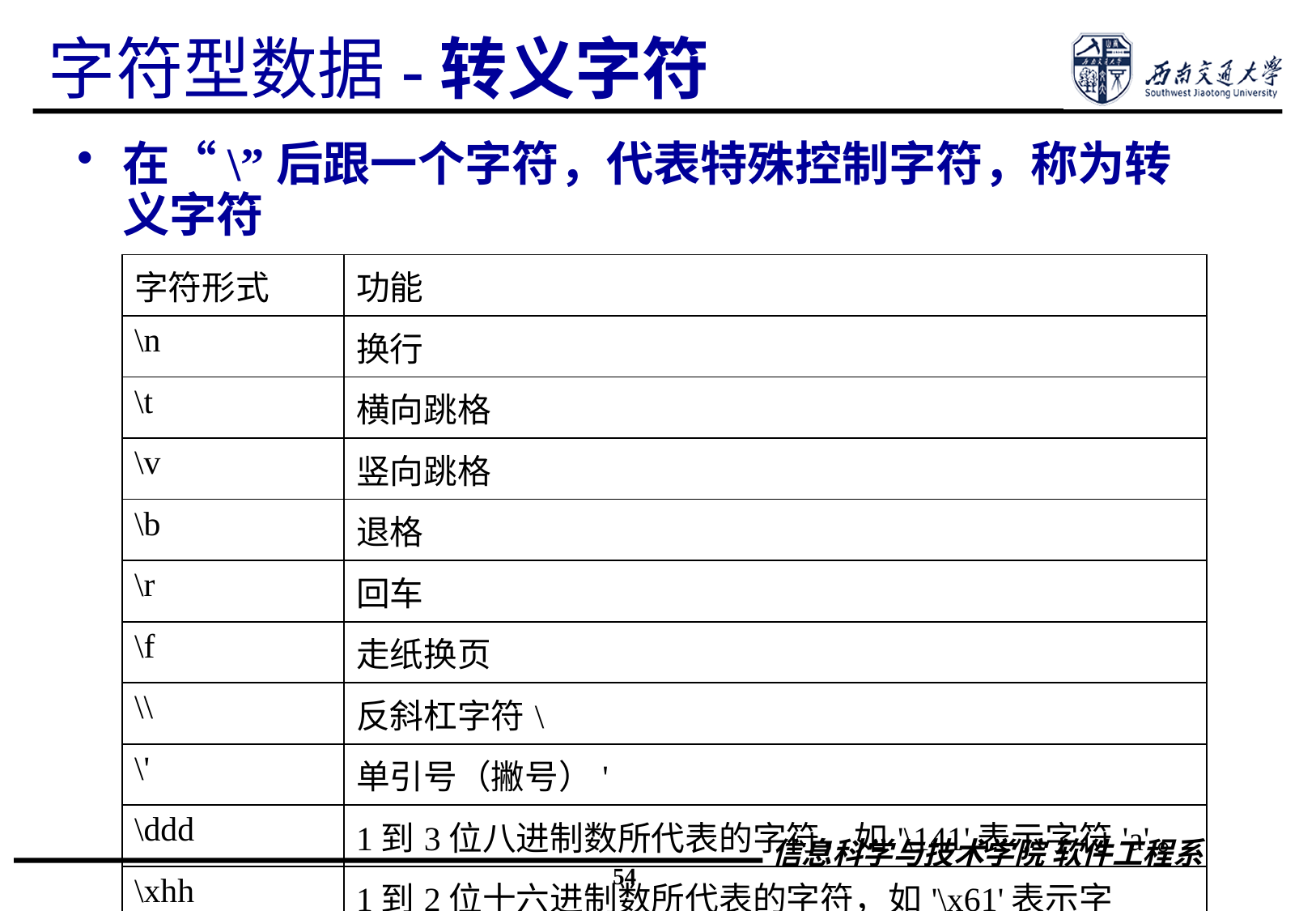

# 字符型数据-转义字符
在“\”后跟一个字符，代表特殊控制字符，称为转义字符
| 字符形式 | 功能 |
| --- | --- |
| \n | 换行 |
| \t | 横向跳格 |
| \v | 竖向跳格 |
| \b | 退格 |
| \r | 回车 |
| \f | 走纸换页 |
| \\ | 反斜杠字符\ |
| \' | 单引号（撇号）' |
| \ddd | 1到3位八进制数所代表的字符，如'\141'表示字符'a'。 |
| \xhh | 1到2位十六进制数所代表的字符，如'\x61'表示字符'a'。 |
54